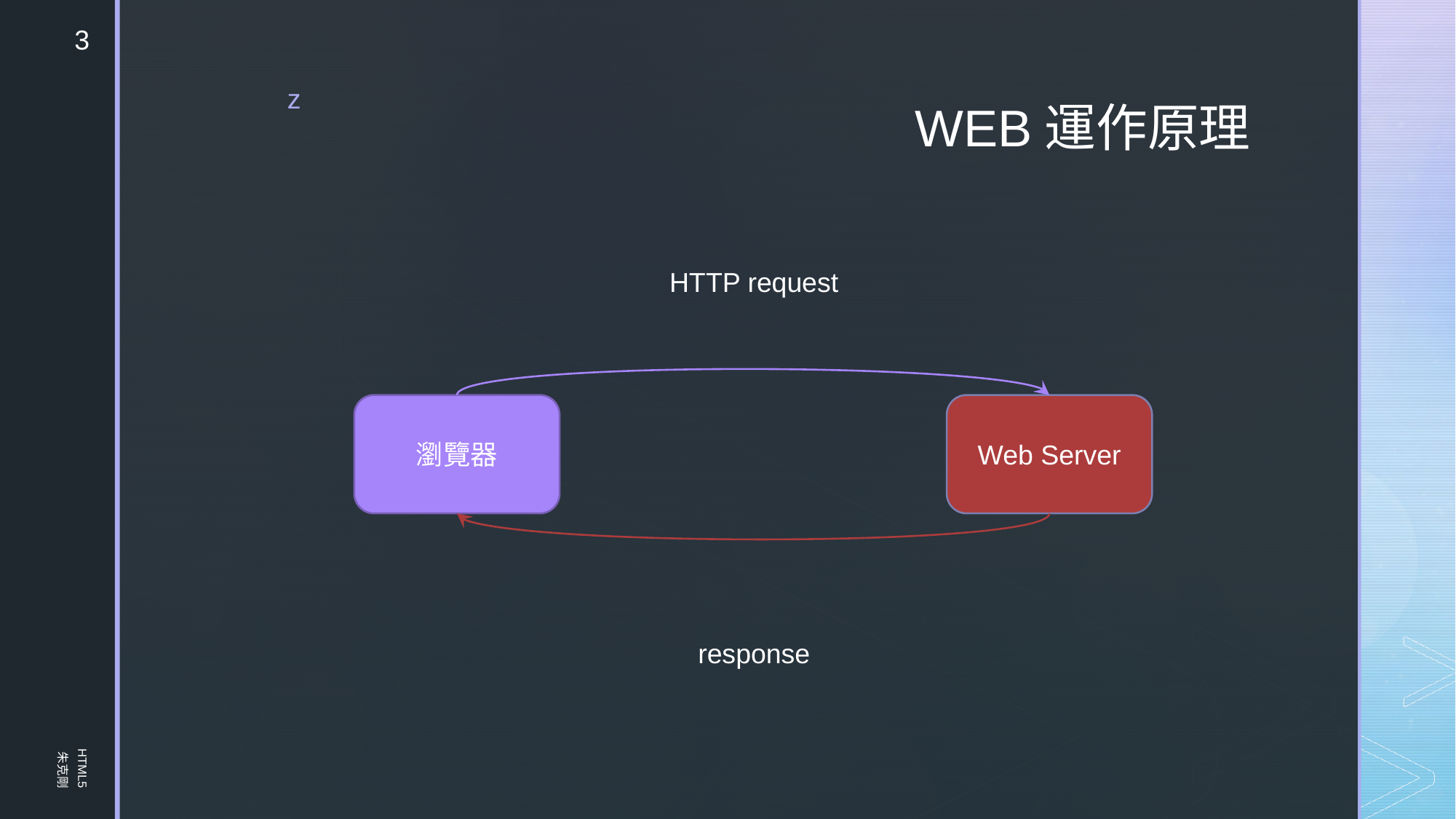

3
# WEB運作原理
HTTP request
瀏覽器
Web Server
HTML5
朱克剛
response